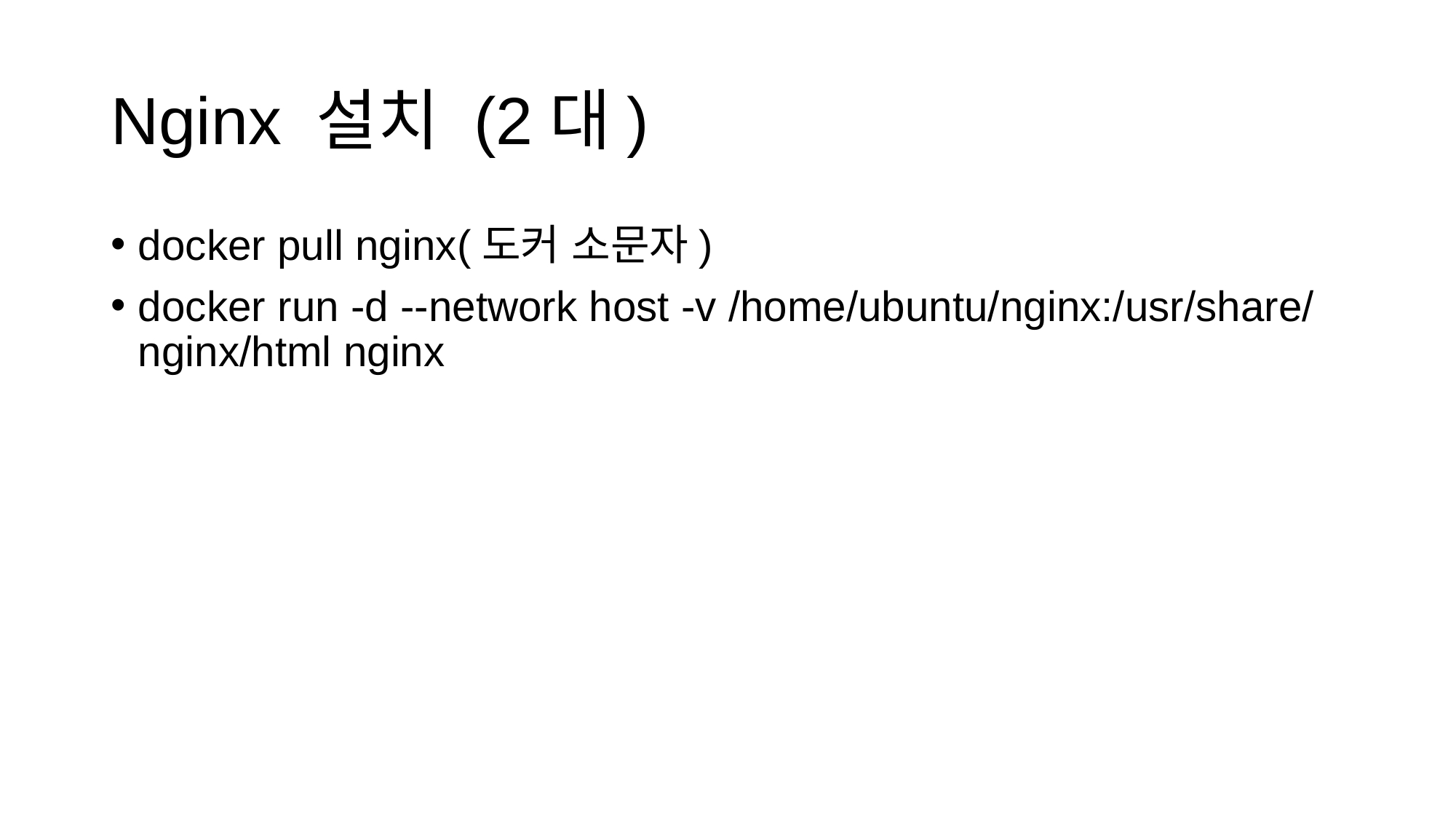

# Nginx 설치 (2대)
docker pull nginx(도커 소문자)
docker run -d --network host -v /home/ubuntu/nginx:/usr/share/nginx/html nginx